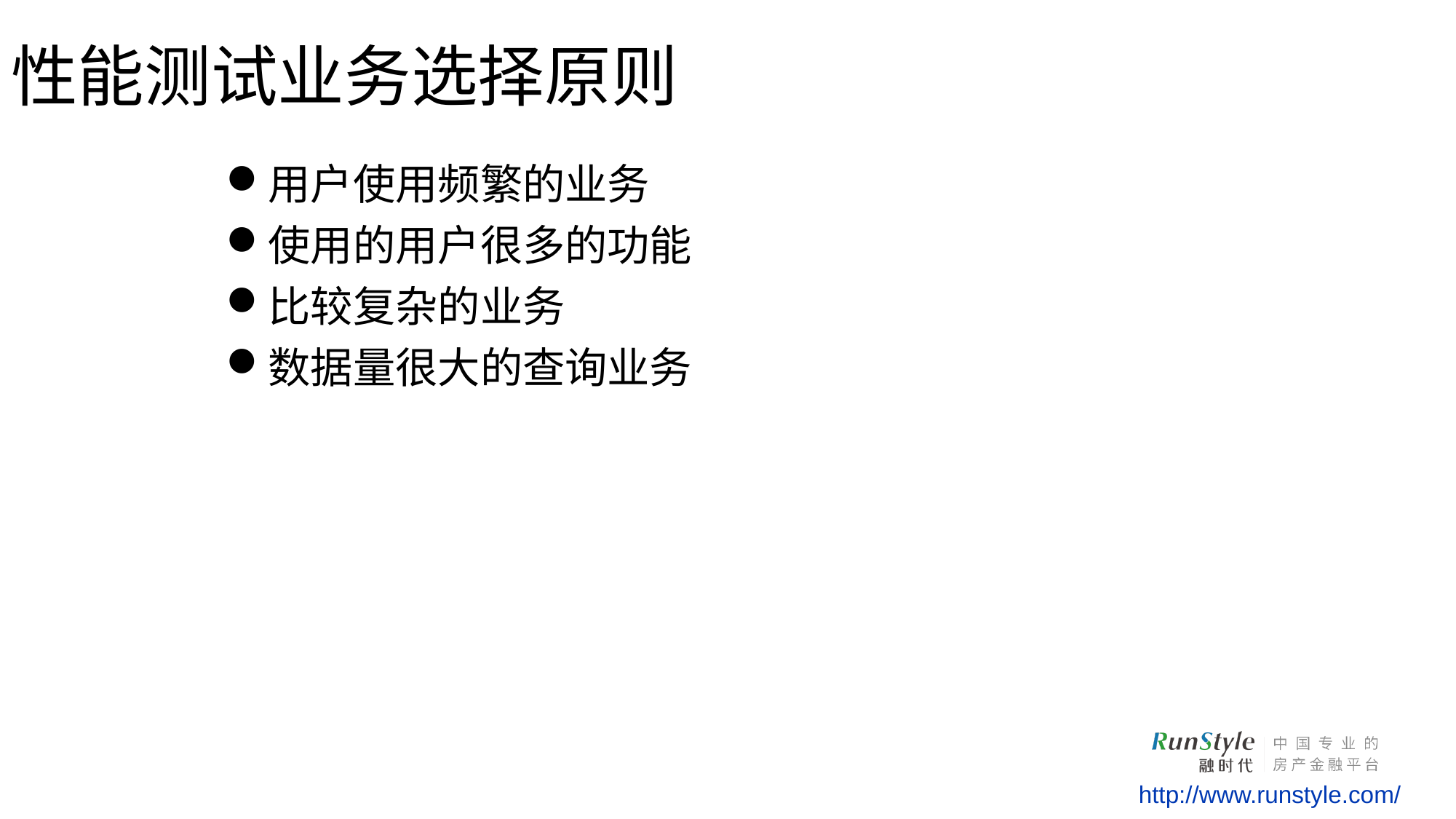

# 性能测试业务选择原则
用户使用频繁的业务
使用的用户很多的功能
比较复杂的业务
数据量很大的查询业务